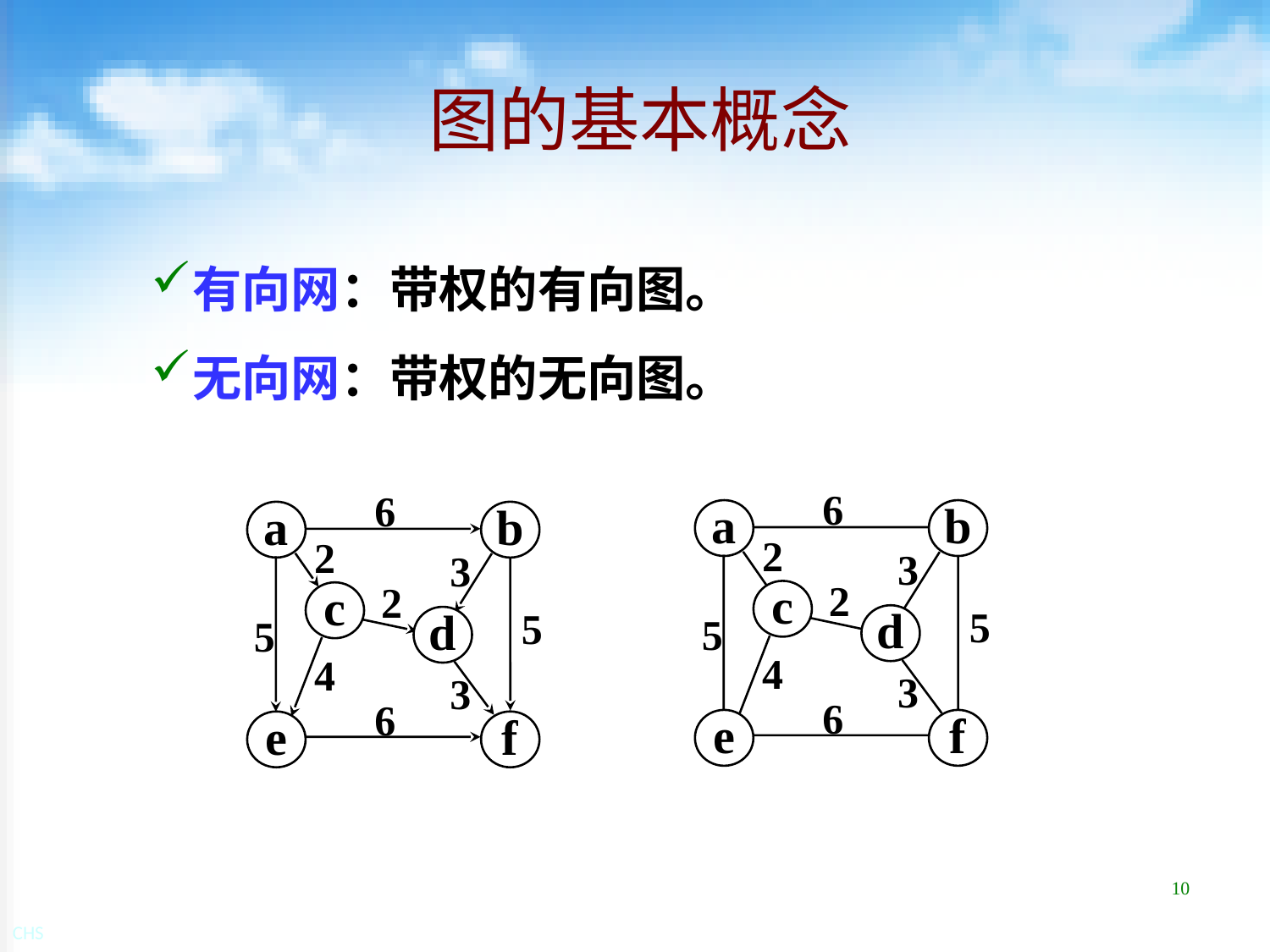

# 图的基本概念
有向网：带权的有向图。
无向网：带权的无向图。
6
a
b

c
d

e
f

2
3
2
5
5
4
3
6
6
a
b

c
d

e
f

2
3
2
5
5
4
3
6
10